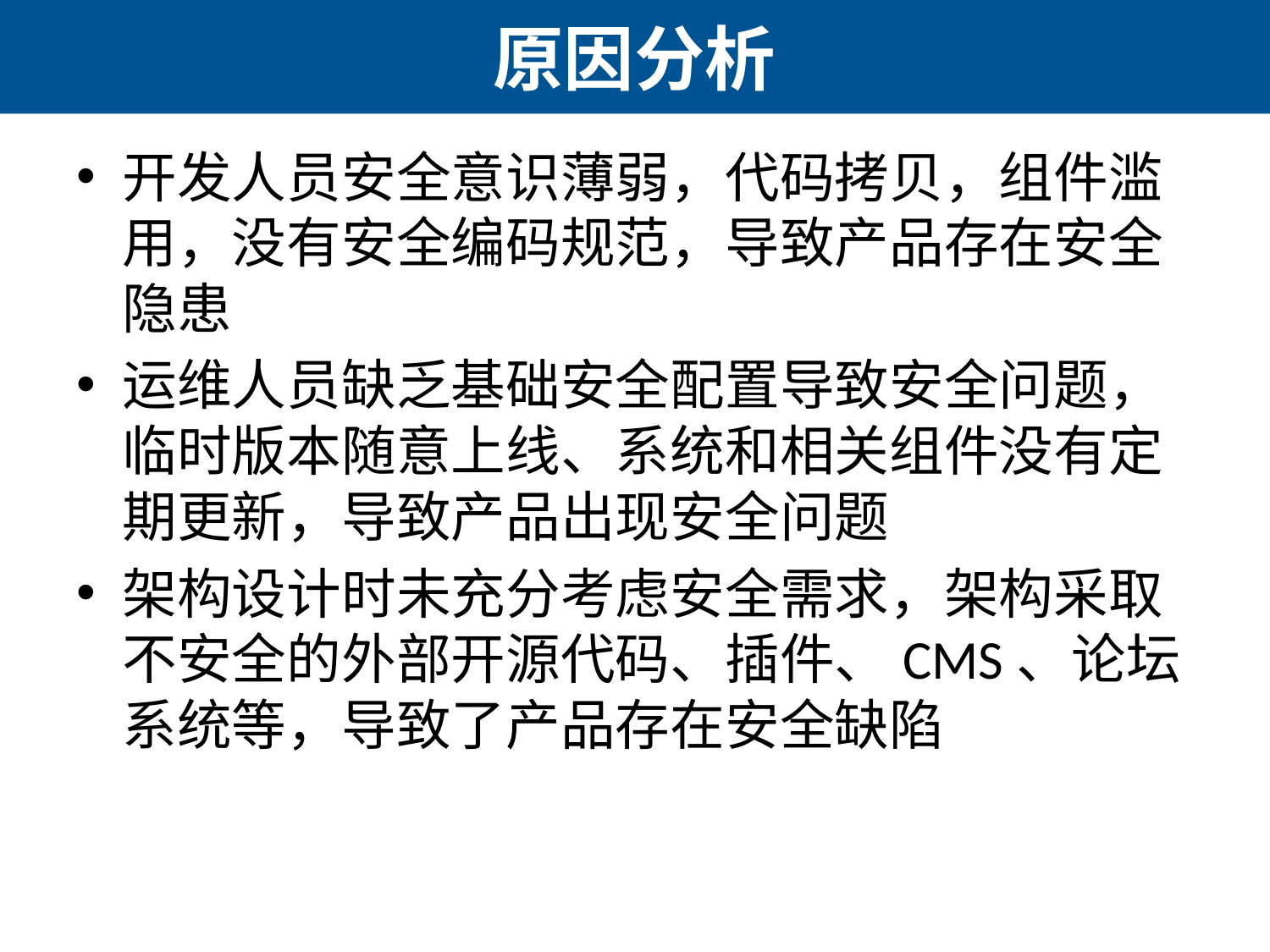

# 原因分析
开发人员安全意识薄弱，代码拷贝，组件滥用，没有安全编码规范，导致产品存在安全隐患
运维人员缺乏基础安全配置导致安全问题，临时版本随意上线、系统和相关组件没有定期更新，导致产品出现安全问题
架构设计时未充分考虑安全需求，架构采取不安全的外部开源代码、插件、CMS、论坛系统等，导致了产品存在安全缺陷